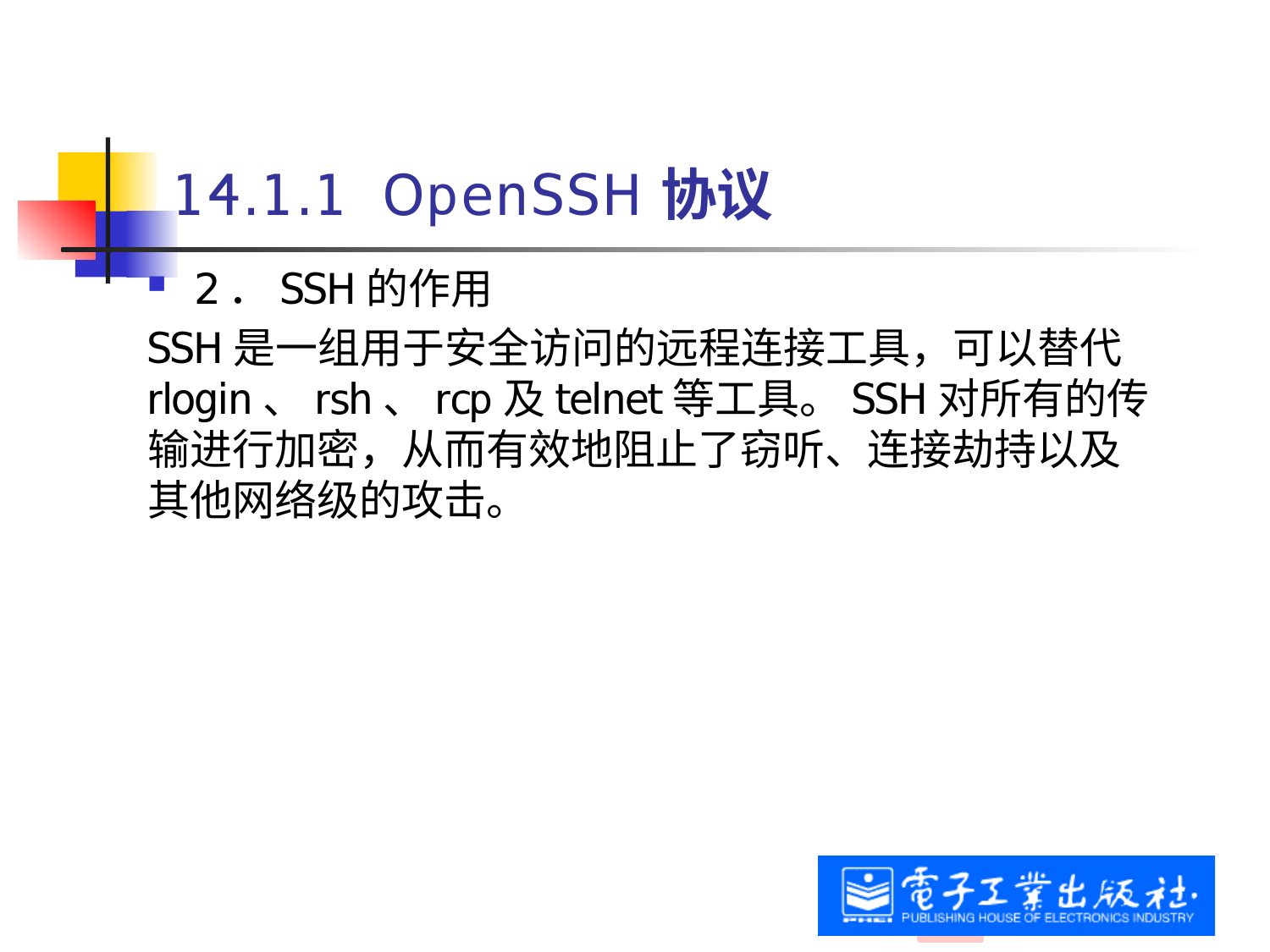

# 14.1.1  OpenSSH协议

2．SSH的作用
SSH是一组用于安全访问的远程连接工具，可以替代rlogin、rsh、rcp及telnet等工具。SSH对所有的传输进行加密，从而有效地阻止了窃听、连接劫持以及其他网络级的攻击。